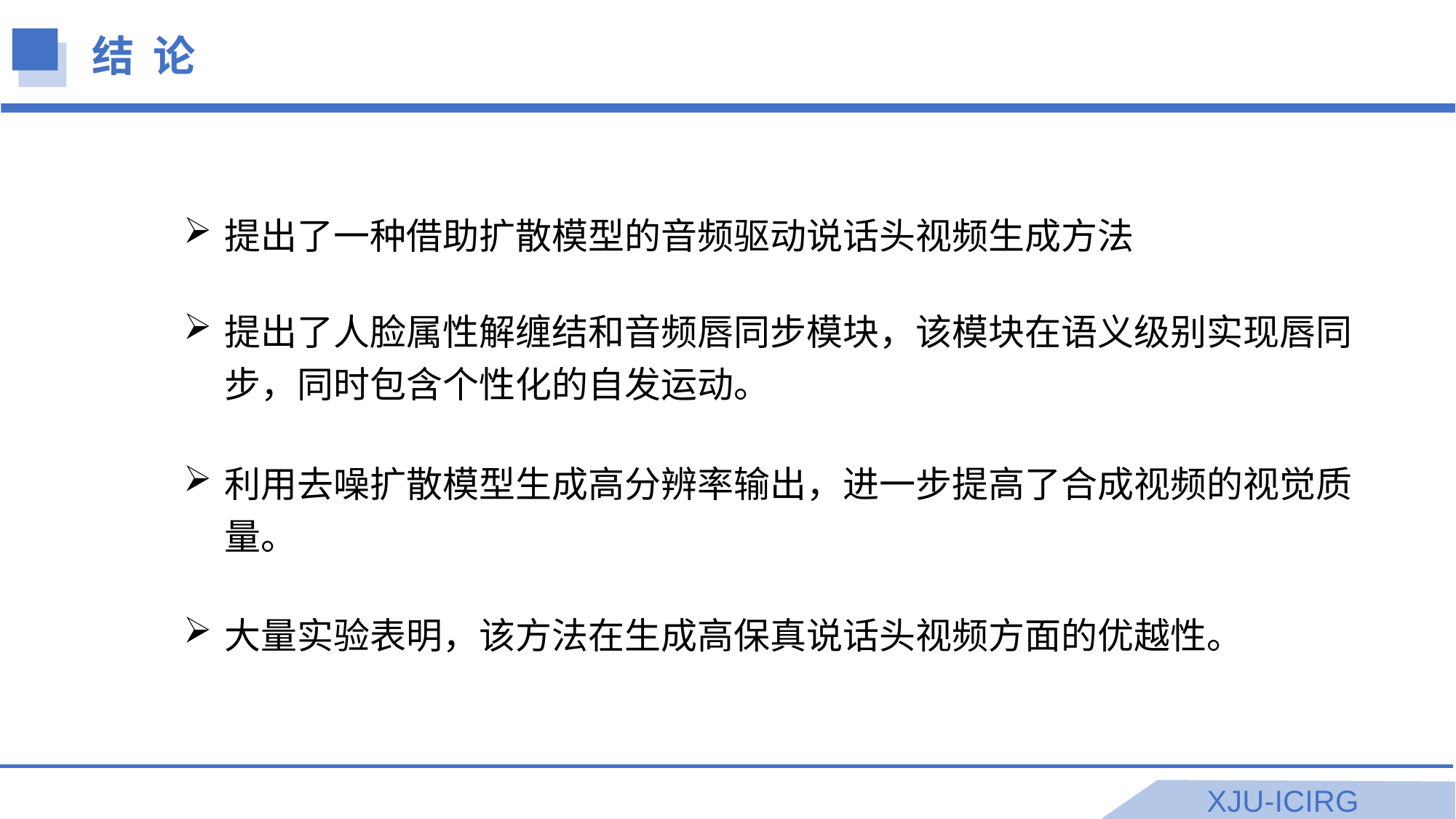

结  论

提出了一种借助扩散模型的音频驱动说话头视频生成方法
提出了人脸属性解缠结和音频唇同步模块，该模块在语义级别实现唇同步，同时包含个性化的自发运动。
利用去噪扩散模型生成高分辨率输出，进一步提高了合成视频的视觉质量。
大量实验表明，该方法在生成高保真说话头视频方面的优越性。
XJU-ICIRG